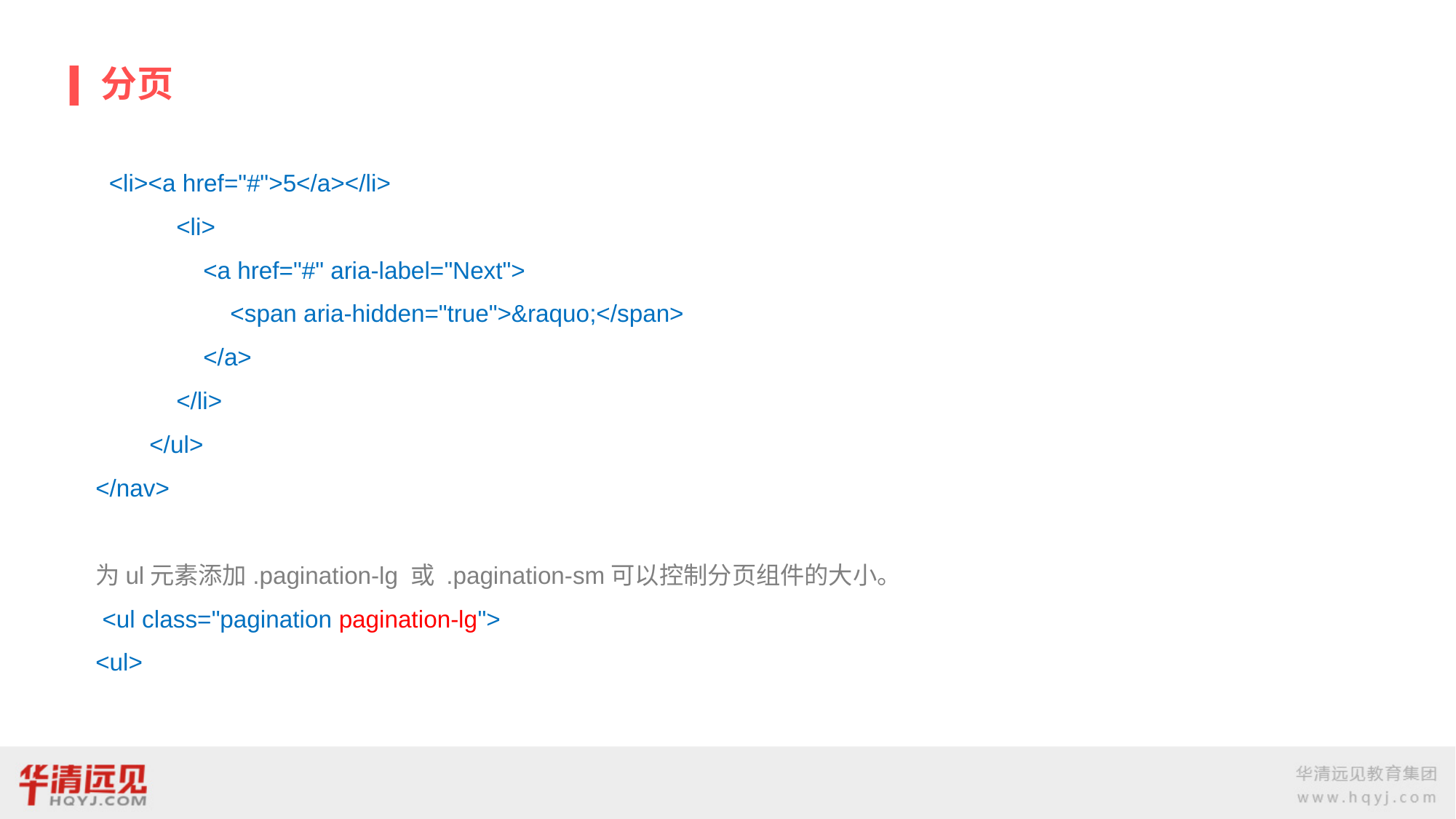

# 分页
  <li><a href="#">5</a></li>
            <li>
                <a href="#" aria-label="Next">
                    <span aria-hidden="true">&raquo;</span>
                </a>
            </li>
        </ul>
</nav>

为ul元素添加.pagination-lg 或 .pagination-sm可以控制分页组件的大小。
 <ul class="pagination pagination-lg">
<ul>